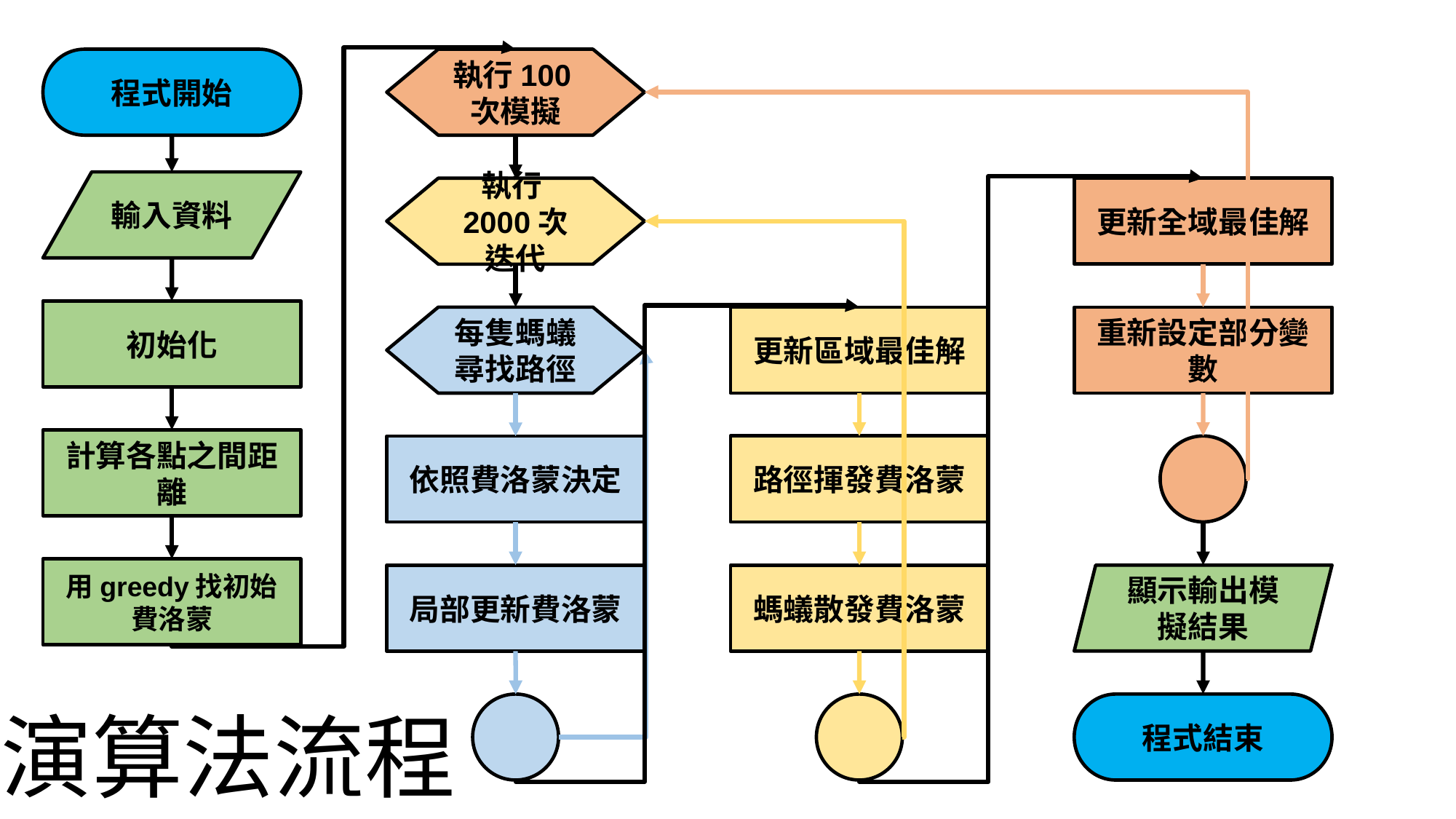

程式開始
執行100次模擬
輸入資料
執行2000次迭代
更新全域最佳解
初始化
每隻螞蟻尋找路徑
更新區域最佳解
重新設定部分變數
計算各點之間距離
路徑揮發費洛蒙

依照費洛蒙決定
用greedy找初始費洛蒙
局部更新費洛蒙
螞蟻散發費洛蒙
顯示輸出模擬結果

程式結束
演算法流程